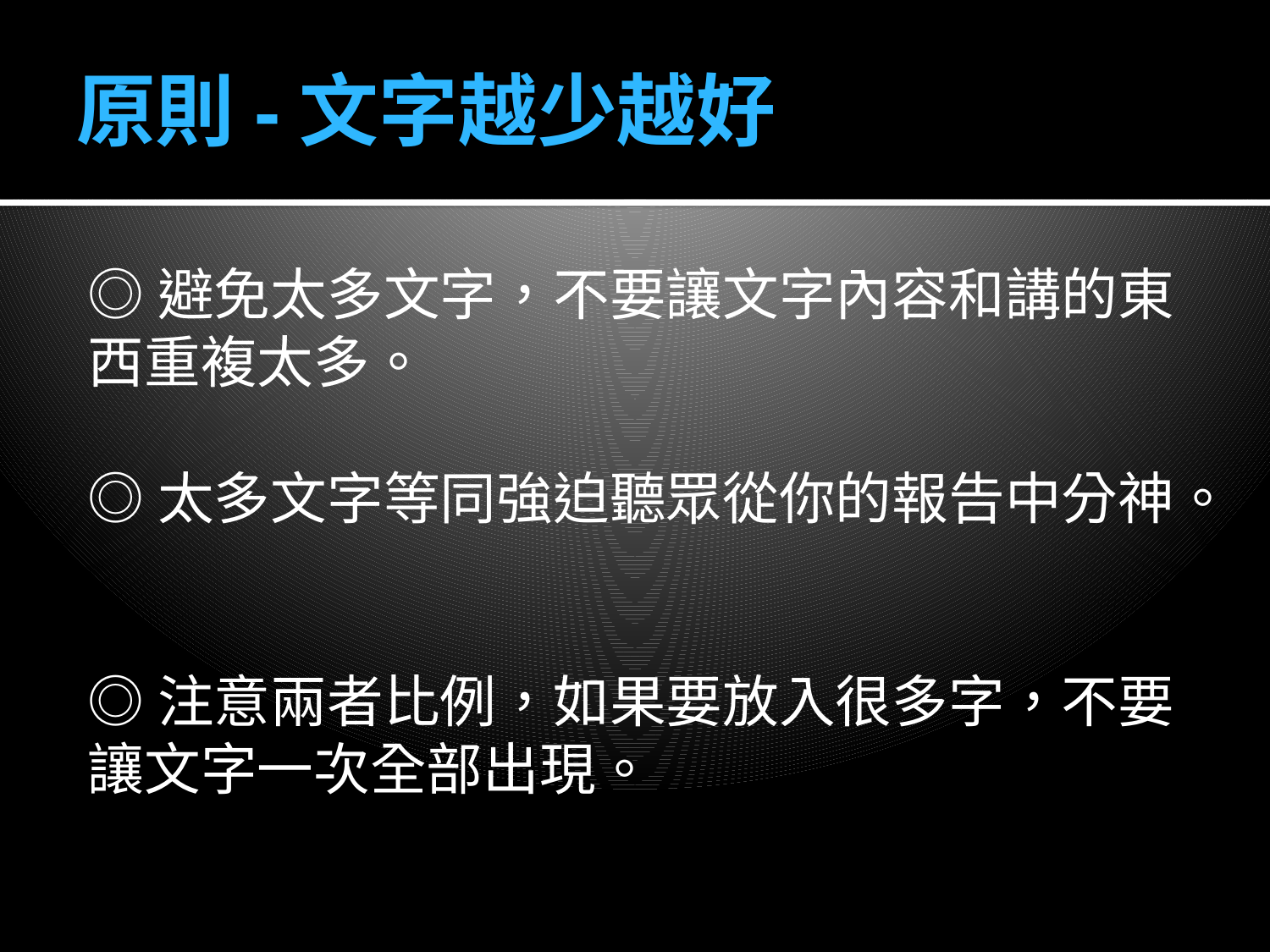

# 原則-文字越少越好
◎避免太多文字，不要讓文字內容和講的東西重複太多。

◎太多文字等同強迫聽眾從你的報告中分神。

◎注意兩者比例，如果要放入很多字，不要讓文字一次全部出現。